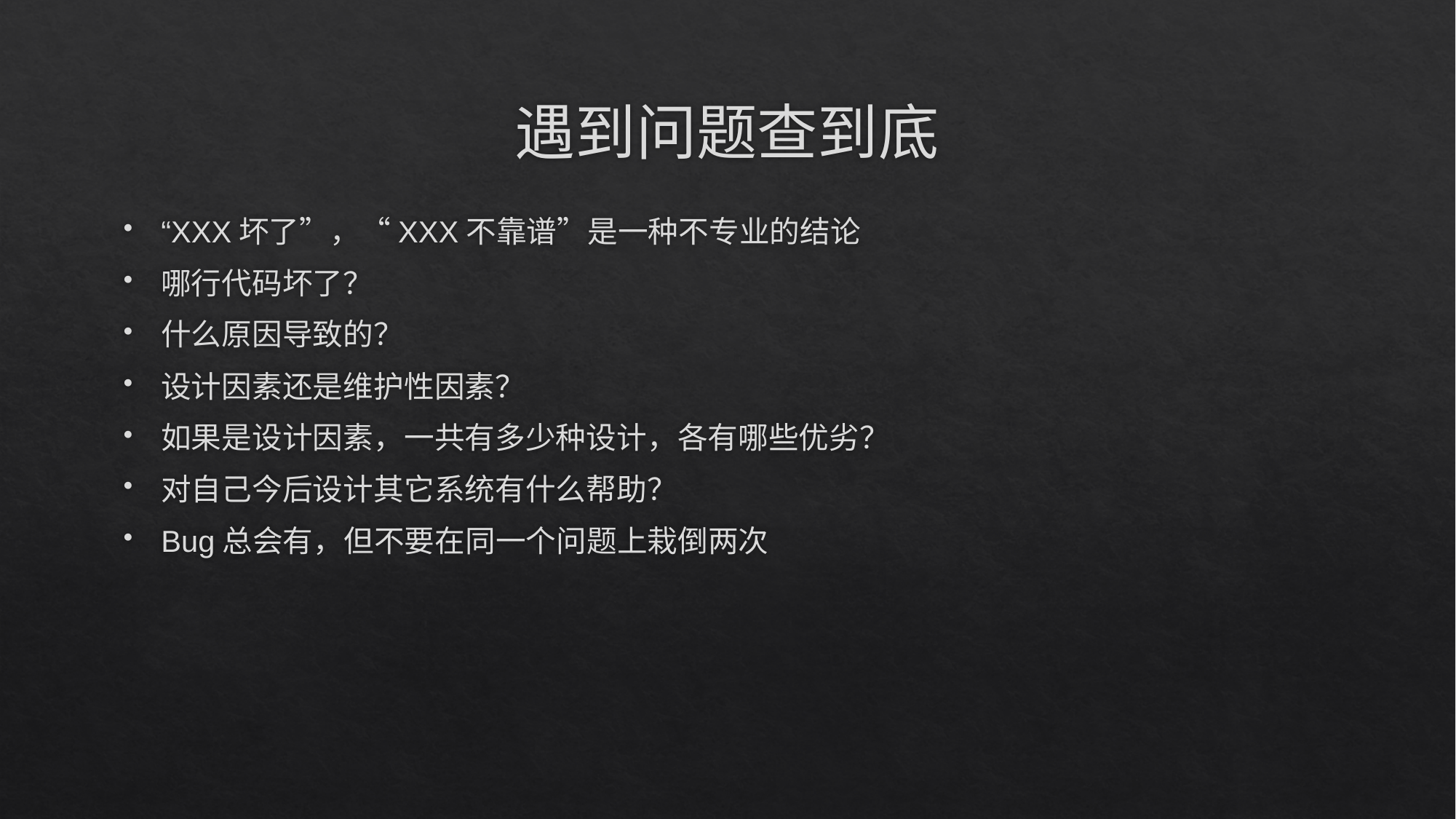

# 遇到问题查到底
“XXX坏了”，“XXX不靠谱”是一种不专业的结论
哪行代码坏了？
什么原因导致的？
设计因素还是维护性因素？
如果是设计因素，一共有多少种设计，各有哪些优劣？
对自己今后设计其它系统有什么帮助？
Bug总会有，但不要在同一个问题上栽倒两次